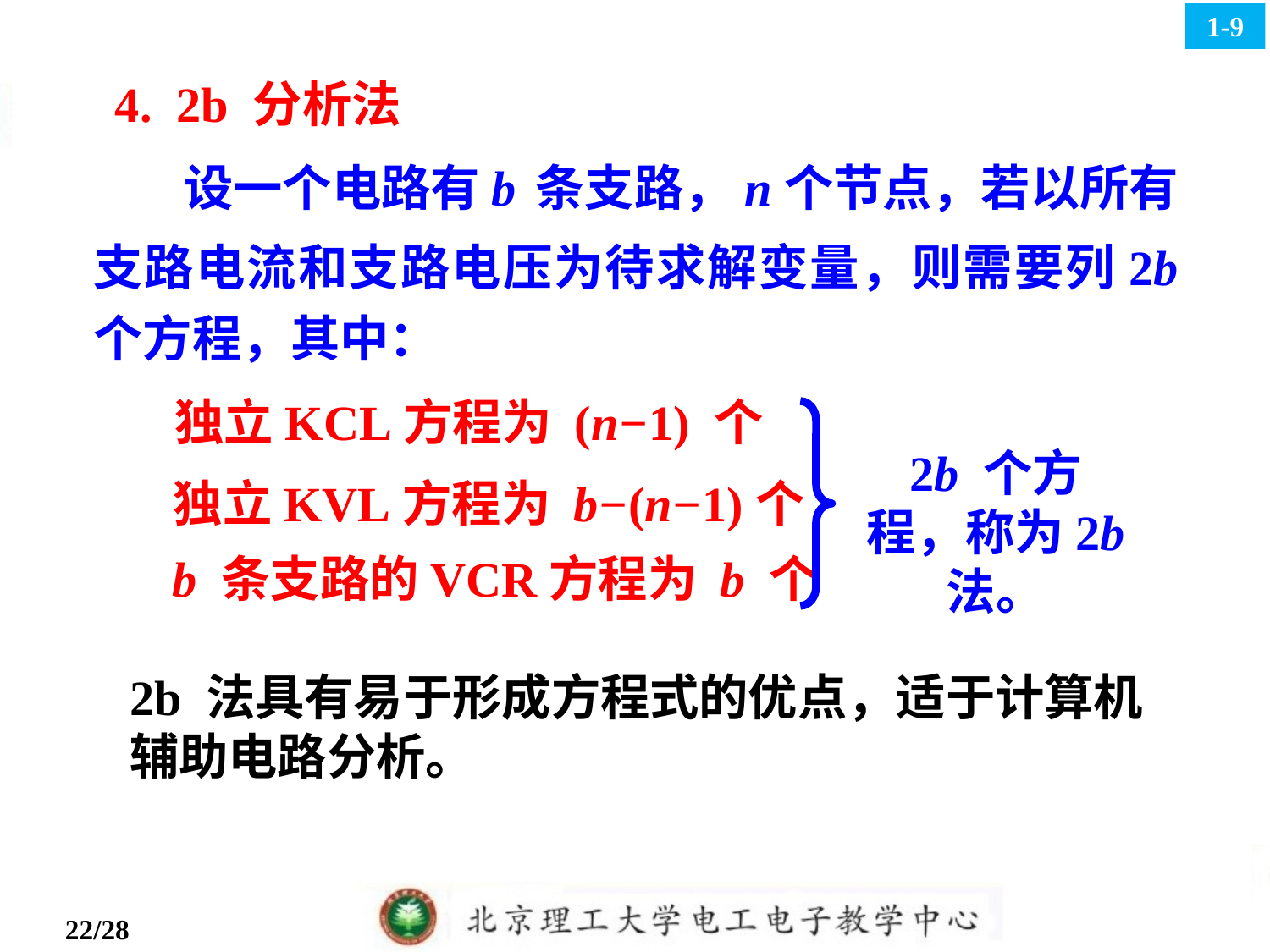

1-9
4.  2b 分析法
       设一个电路有b 条支路，n个节点，若以所有支路电流和支路电压为待求解变量，则需要列2b 个方程，其中：
独立KCL方程为 (n−1) 个

2b 个方程，称为2b 法。
独立KVL方程为 b−(n−1)个
b 条支路的VCR方程为 b 个
2b 法具有易于形成方程式的优点，适于计算机辅助电路分析。